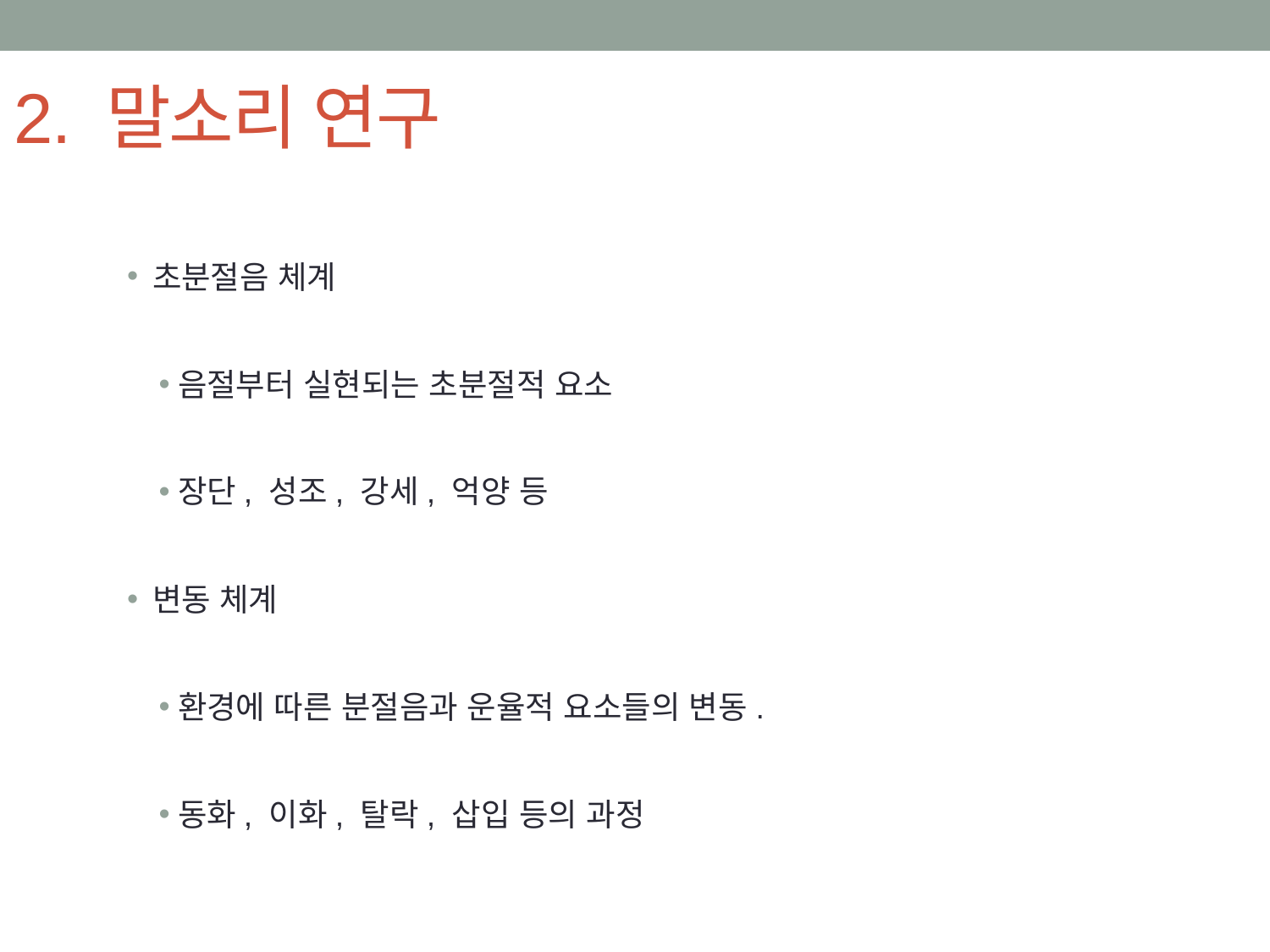

# 2. 말소리 연구

초분절음 체계

음절부터 실현되는 초분절적 요소

장단, 성조, 강세, 억양 등

변동 체계

환경에 따른 분절음과 운율적 요소들의 변동.

동화, 이화, 탈락, 삽입 등의 과정